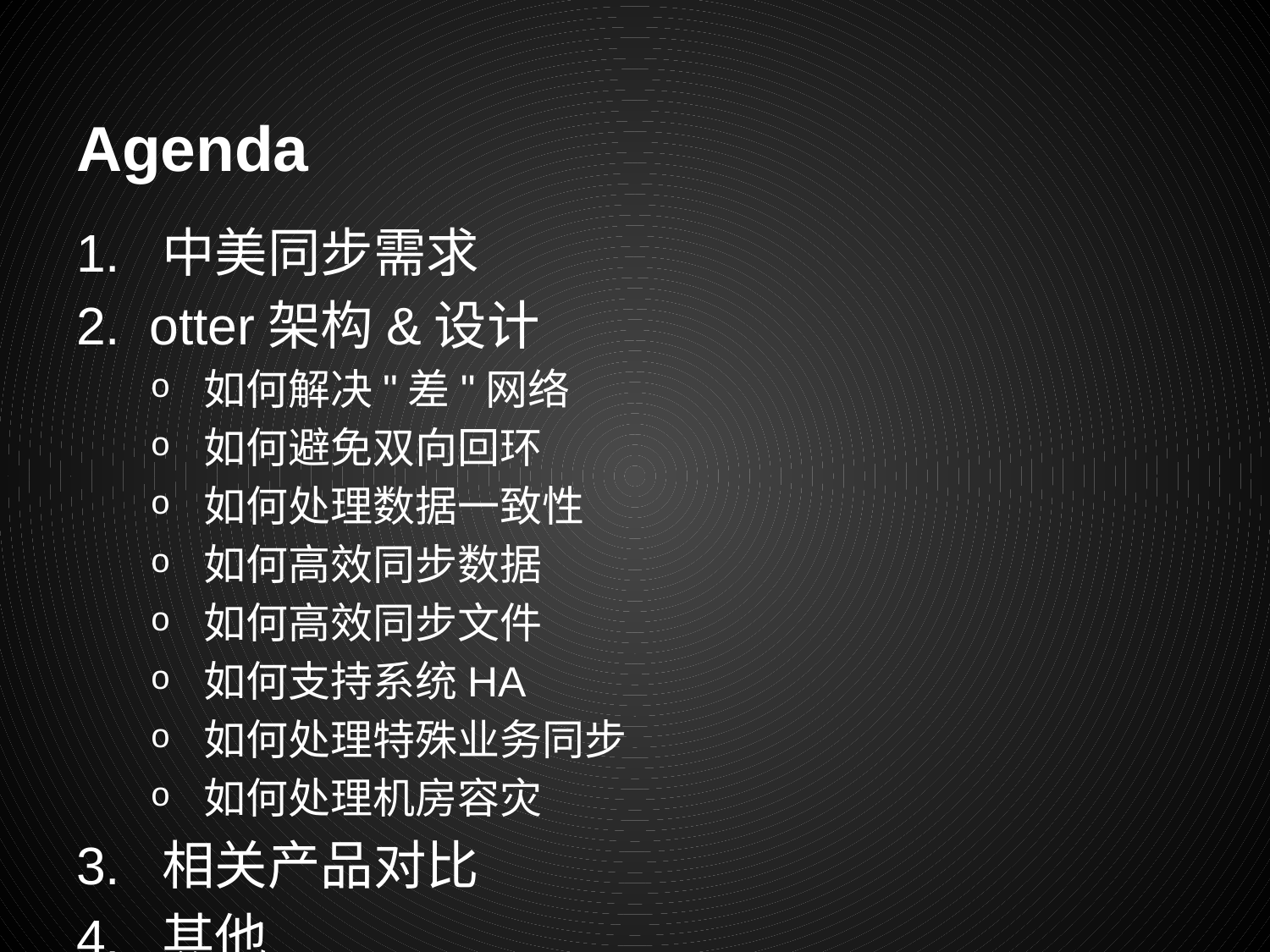

# Agenda
1.  中美同步需求
2.  otter架构&设计
如何解决"差"网络
如何避免双向回环
如何处理数据一致性
如何高效同步数据
如何高效同步文件
如何支持系统HA
如何处理特殊业务同步
如何处理机房容灾
3.  相关产品对比
4.  其他